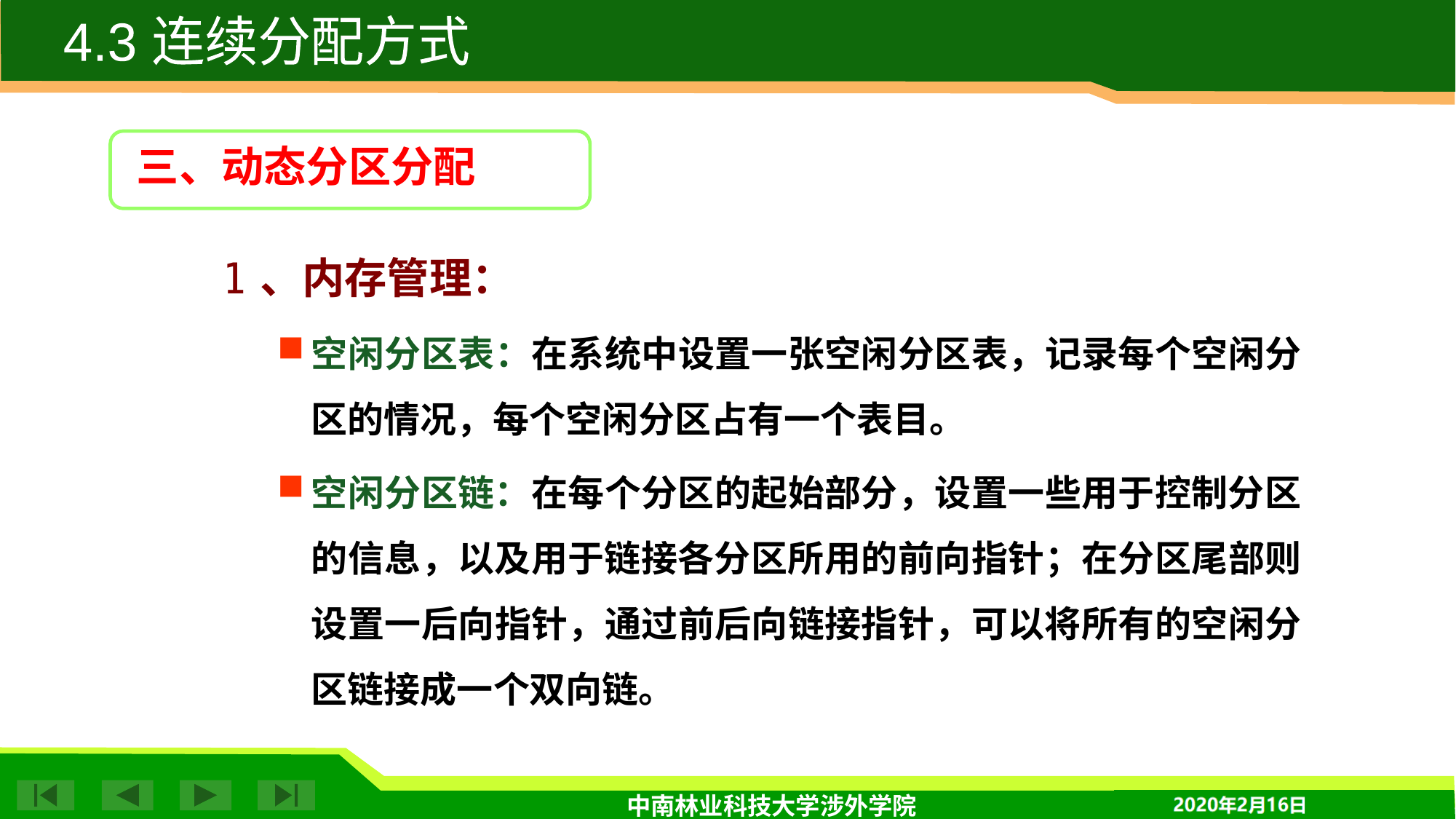

4.3 连续分配方式

三、动态分区分配
1、内存管理：
空闲分区表：在系统中设置一张空闲分区表，记录每个空闲分区的情况，每个空闲分区占有一个表目。
空闲分区链：在每个分区的起始部分，设置一些用于控制分区的信息，以及用于链接各分区所用的前向指针；在分区尾部则设置一后向指针，通过前后向链接指针，可以将所有的空闲分区链接成一个双向链。